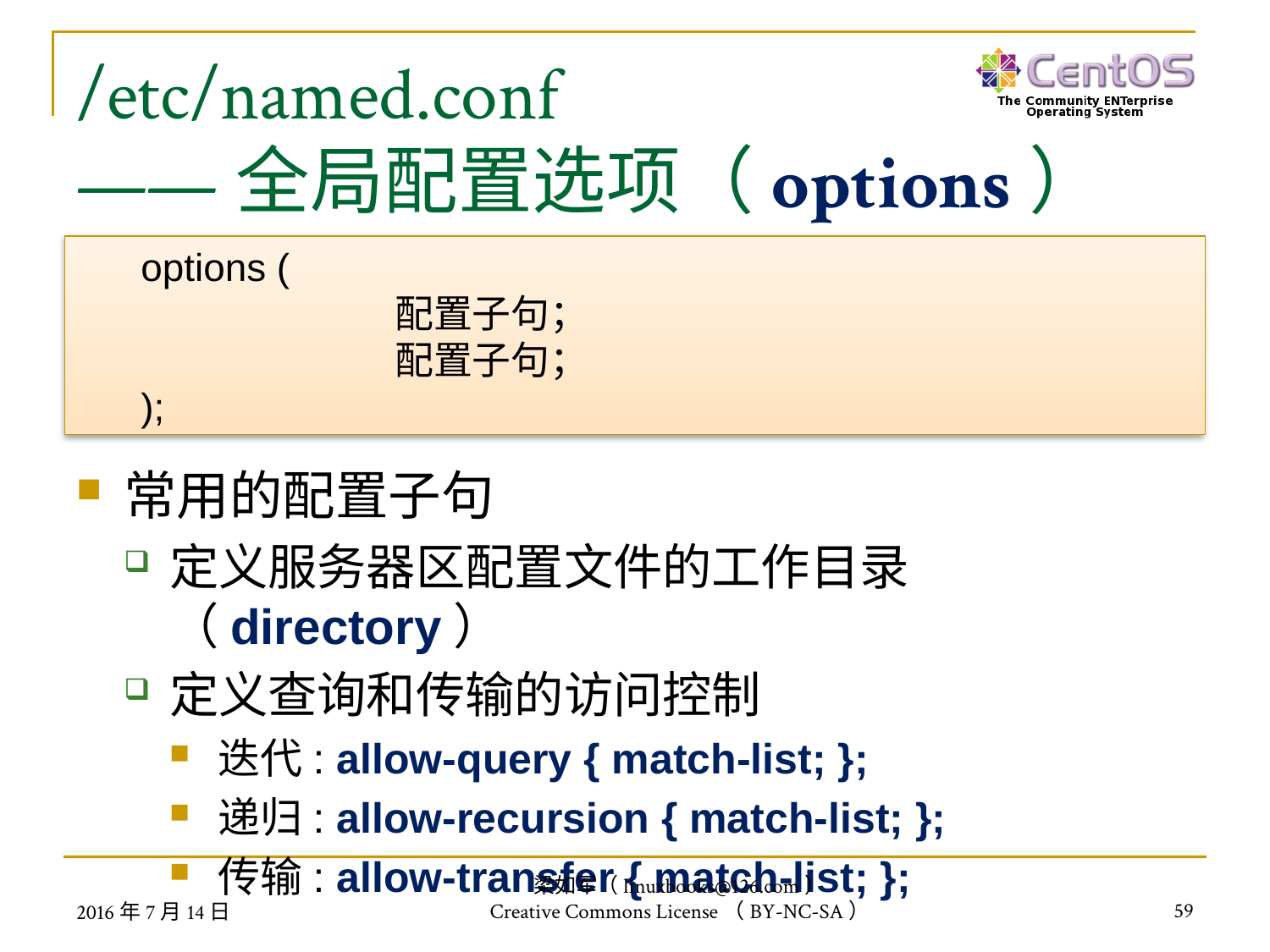

# /etc/named.conf ——全局配置选项（options）
options (
		配置子句；
		配置子句；
);
常用的配置子句
定义服务器区配置文件的工作目录（directory）
定义查询和传输的访问控制
迭代: allow-query { match-list; };
递归: allow-recursion { match-list; };
传输: allow-transfer { match-list; };

梁如军（linuxbooks@126.com）
Creative Commons License（BY-NC-SA）
2016年7月14日
59